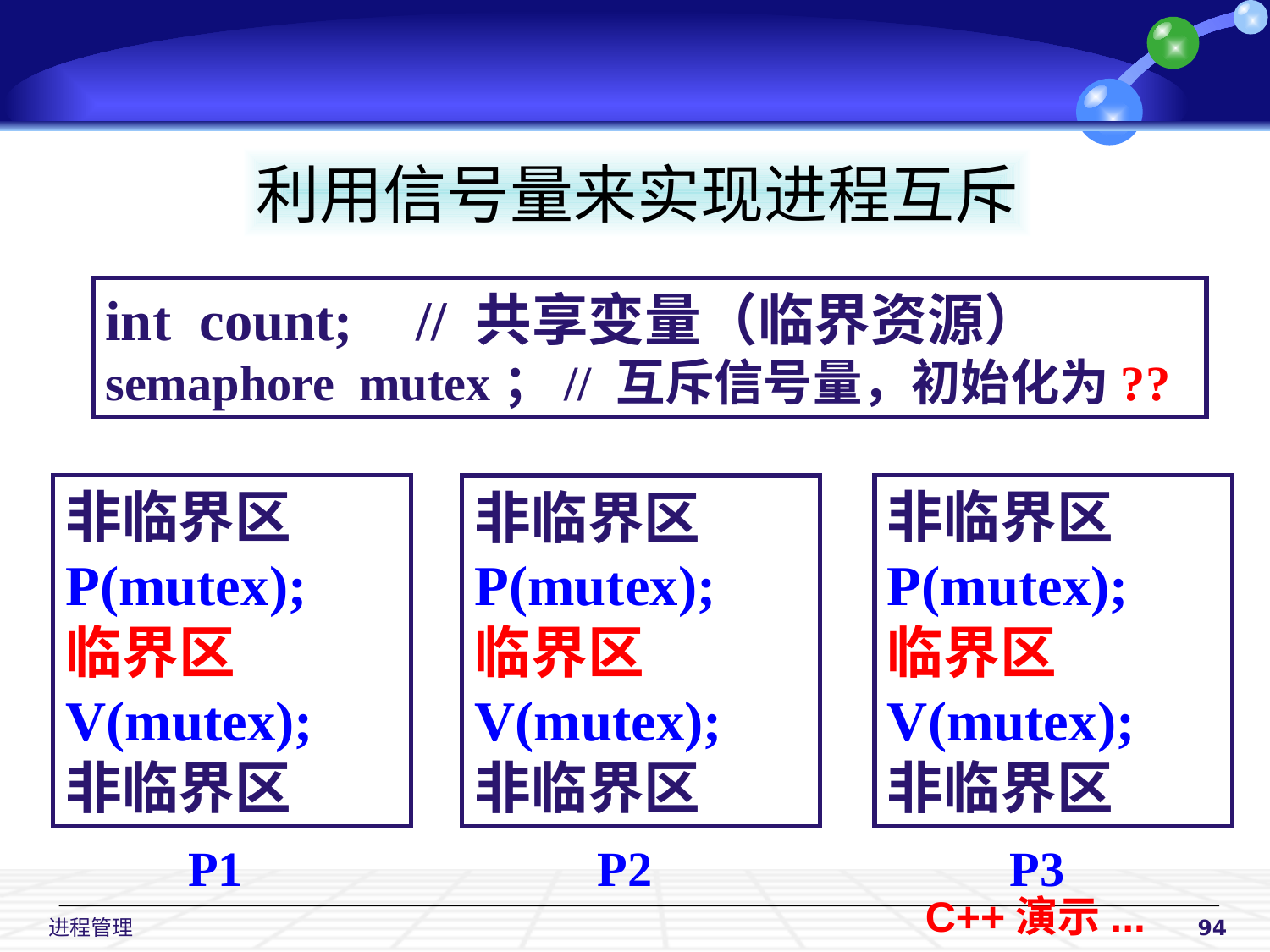

利用信号量来实现进程互斥
int  count;	    // 共享变量（临界资源）
semaphore  mutex；// 互斥信号量，初始化为??
非临界区
P(mutex);
临界区
V(mutex);
非临界区
P1
非临界区
P(mutex);
临界区
V(mutex);
非临界区
P3
非临界区
P(mutex);
临界区
V(mutex);
非临界区
P2
C++演示...
   进程管理
94